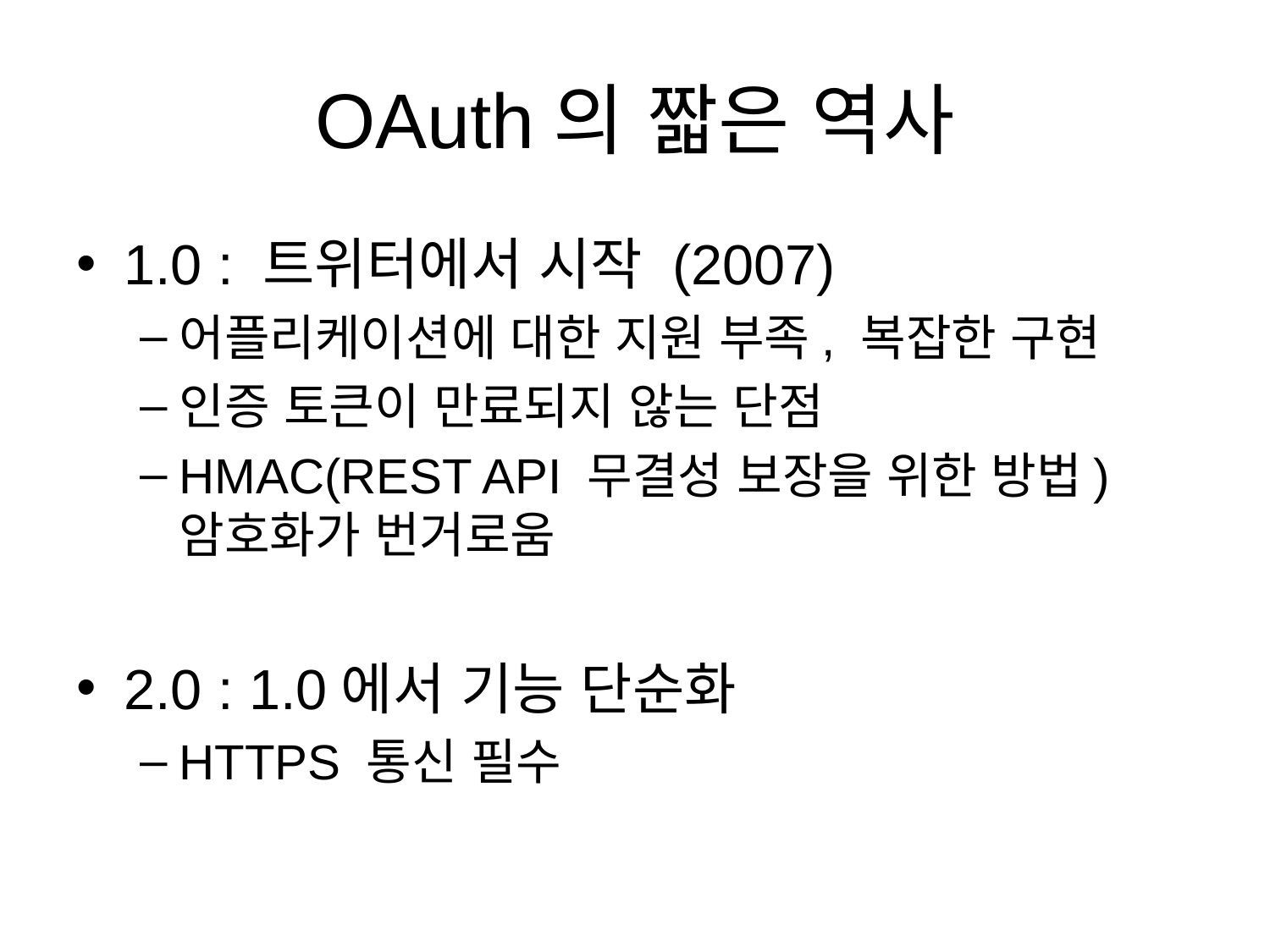

# OAuth의 짧은 역사
1.0 : 트위터에서 시작 (2007)
어플리케이션에 대한 지원 부족, 복잡한 구현
인증 토큰이 만료되지 않는 단점
HMAC(REST API 무결성 보장을 위한 방법) 암호화가 번거로움

2.0 : 1.0에서 기능 단순화
HTTPS 통신 필수